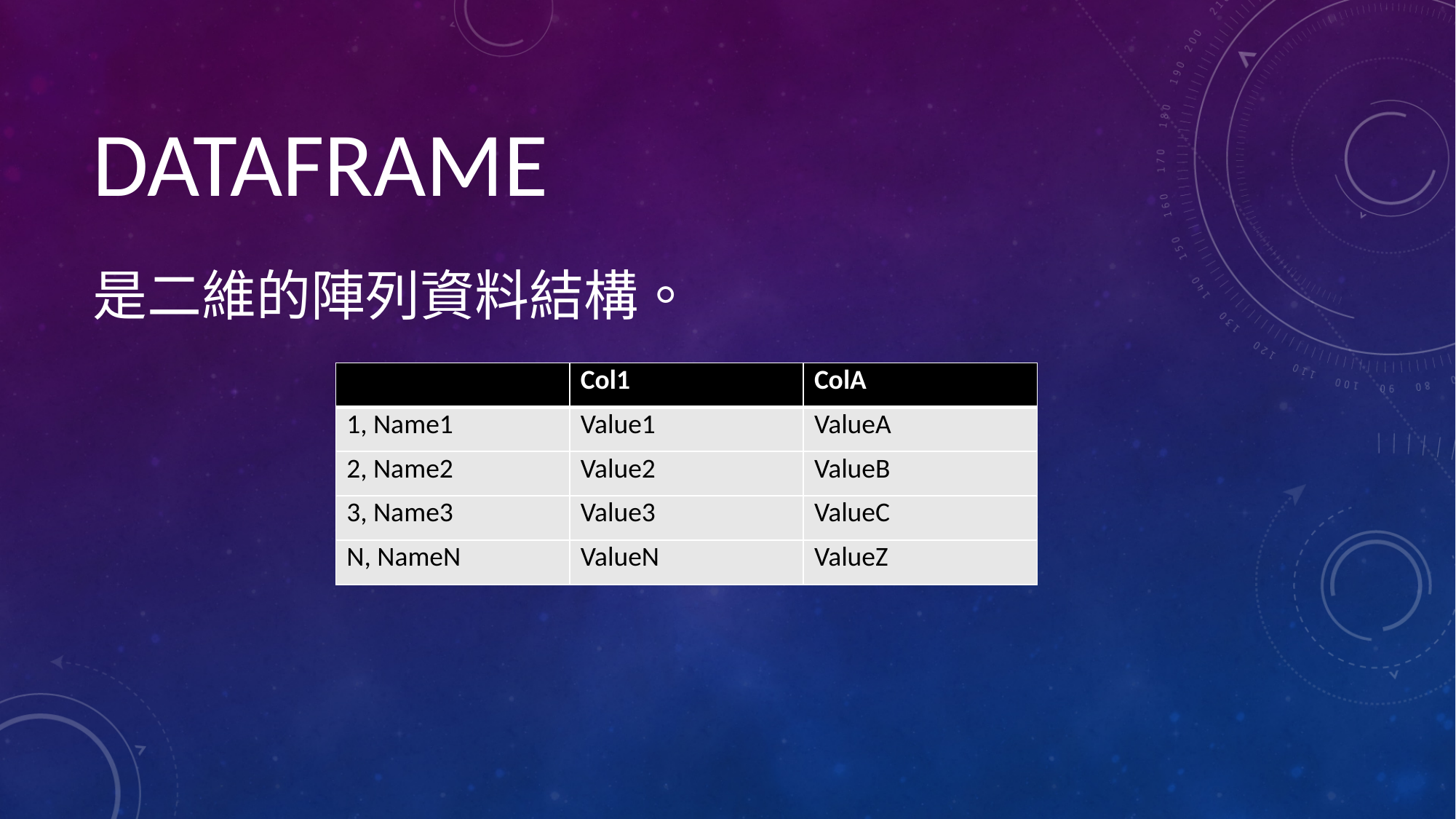

# dataframe
是二維的陣列資料結構。
|  | Col1 | ColA |
| --- | --- | --- |
| 1, Name1 | Value1 | ValueA |
| 2, Name2 | Value2 | ValueB |
| 3, Name3 | Value3 | ValueC |
| N, NameN | ValueN | ValueZ |